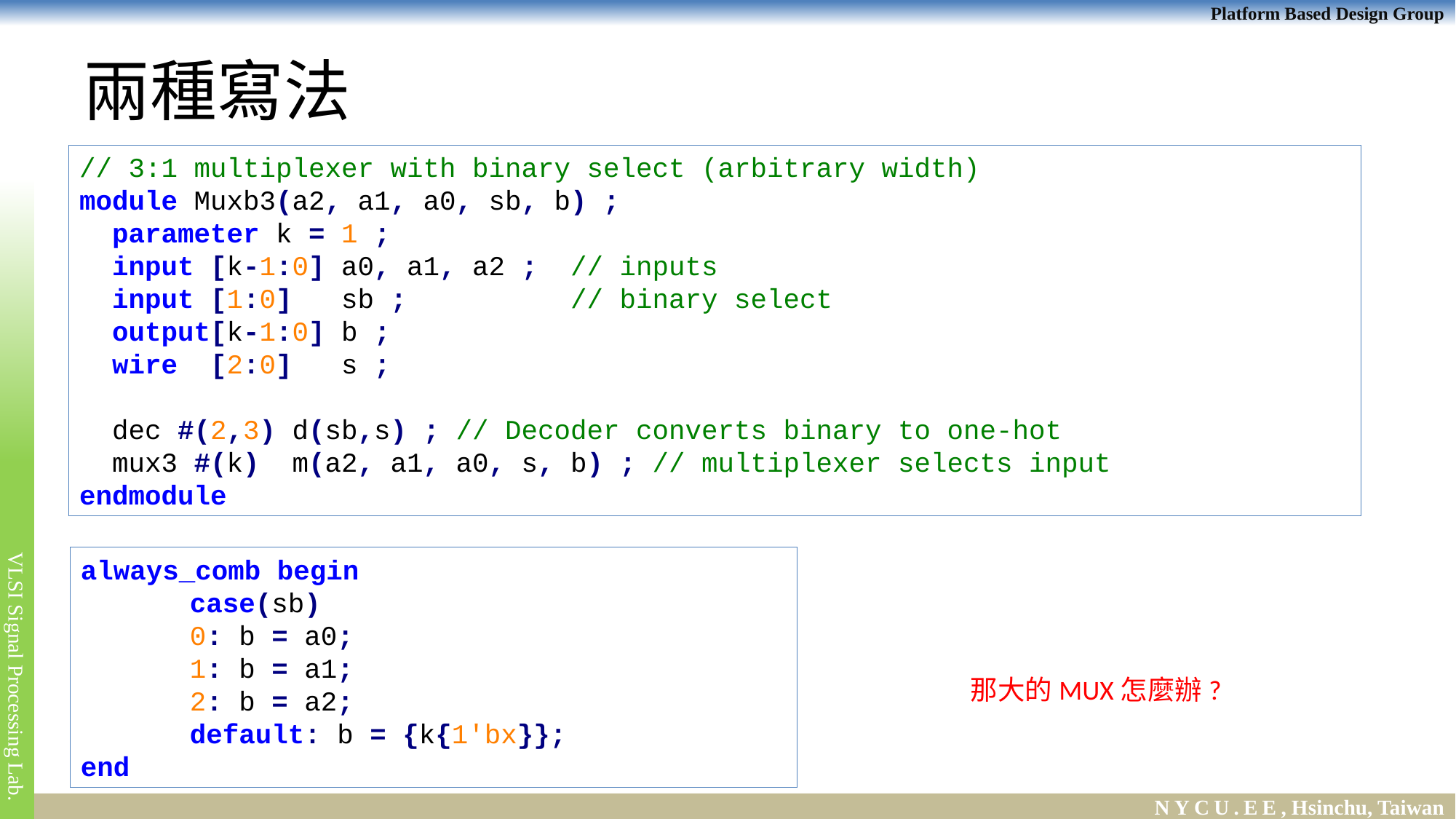

# 兩種寫法
// 3:1 multiplexer with binary select (arbitrary width)
module Muxb3(a2, a1, a0, sb, b) ;
  parameter k = 1 ;
  input [k-1:0] a0, a1, a2 ;  // inputs
  input [1:0]   sb ;          // binary select
  output[k-1:0] b ;
  wire  [2:0]   s ;

  dec #(2,3) d(sb,s) ; // Decoder converts binary to one-hot
  mux3 #(k)  m(a2, a1, a0, s, b) ; // multiplexer selects input
endmodule
always_comb begin
	case(sb)
	0: b = a0;
	1: b = a1;
	2: b = a2;
	default: b = {k{1'bx}};
end
那大的MUX怎麼辦?